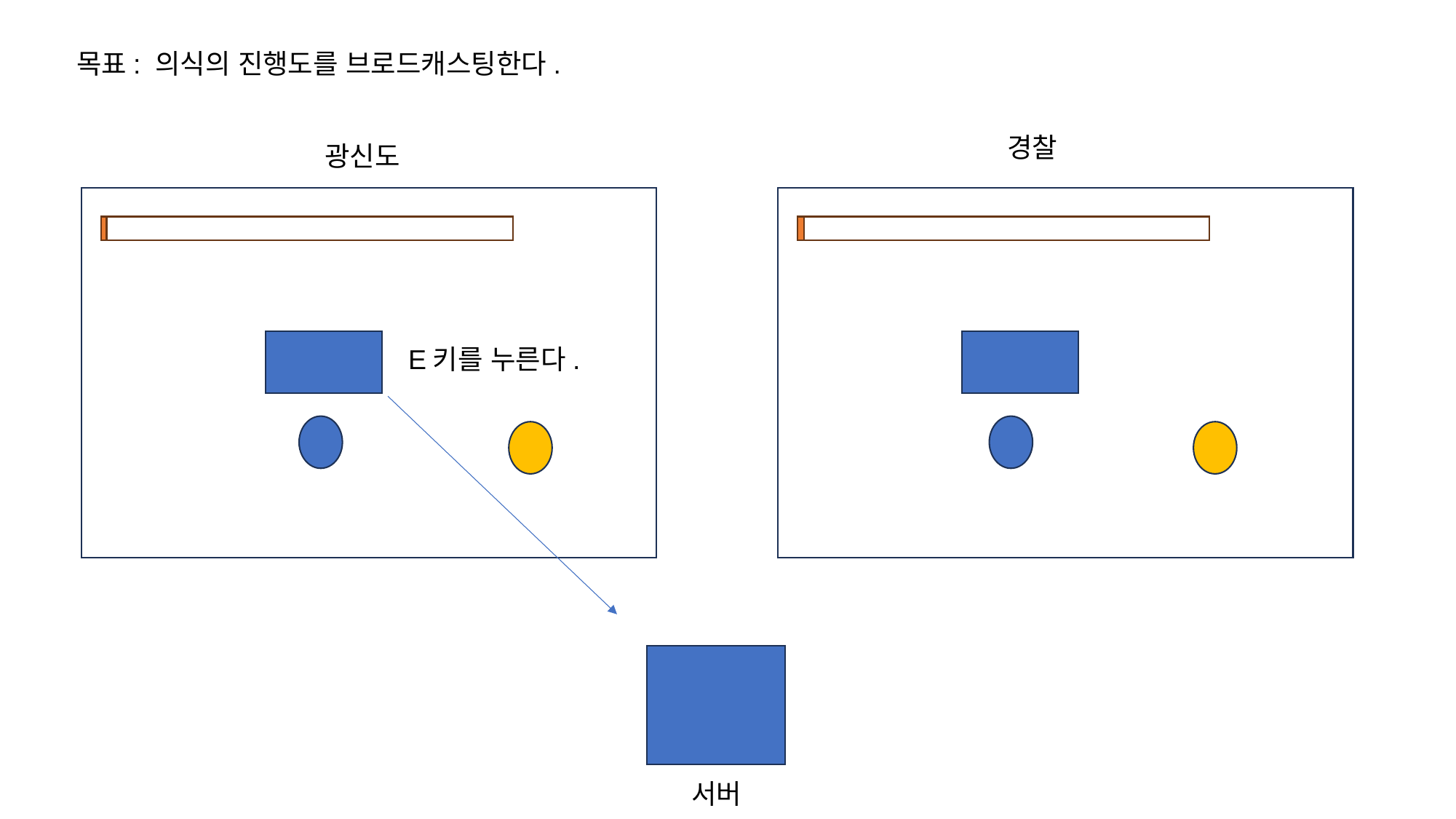

목표: 의식의 진행도를 브로드캐스팅한다.
경찰
광신도

E키를 누른다.

서버